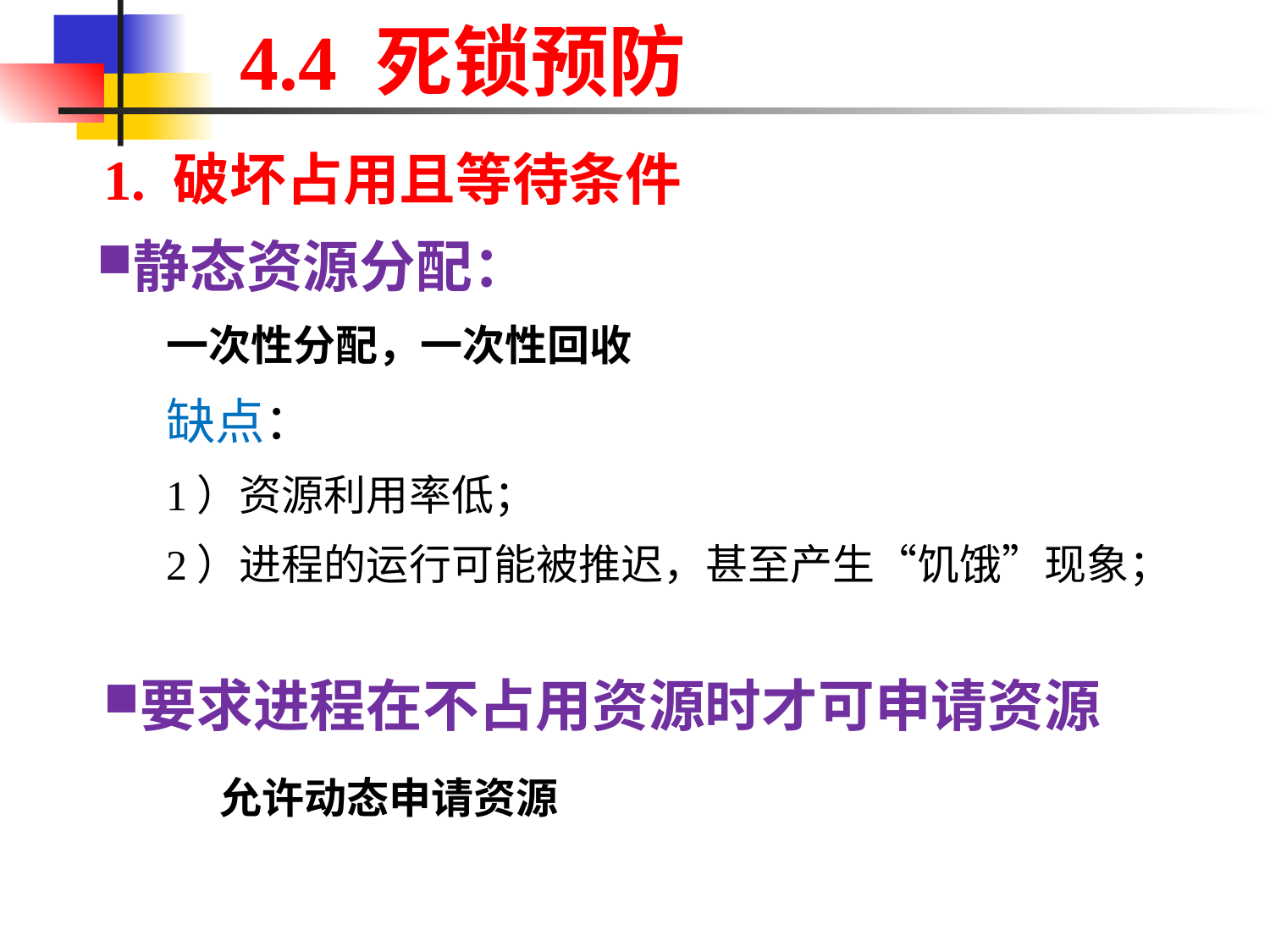

# 4.4 死锁预防
1. 破坏占用且等待条件
静态资源分配：
一次性分配，一次性回收
缺点：
1）资源利用率低；
2）进程的运行可能被推迟，甚至产生“饥饿”现象；
要求进程在不占用资源时才可申请资源
允许动态申请资源